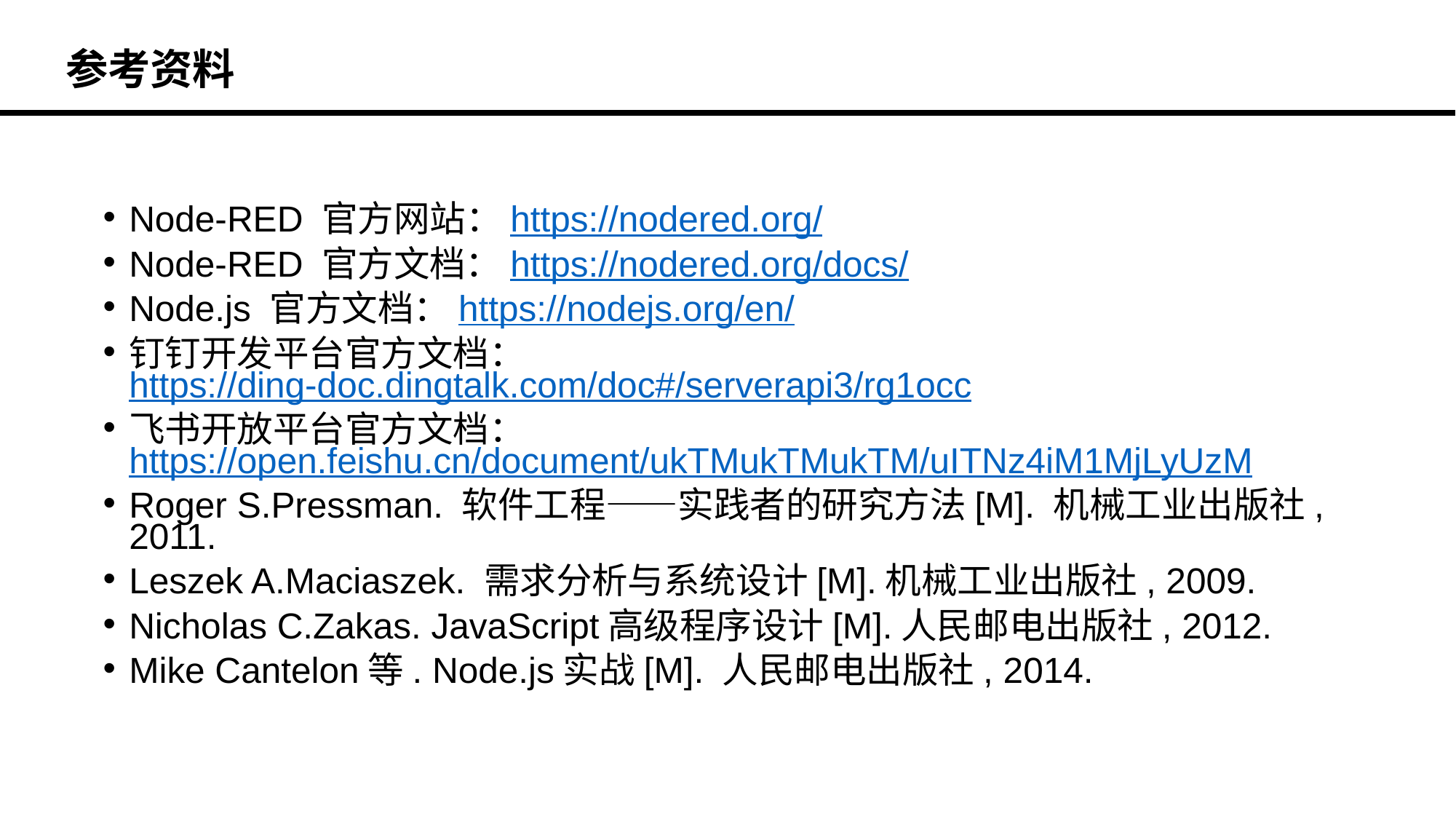

参考资料
Node-RED 官方网站：https://nodered.org/
Node-RED 官方文档：https://nodered.org/docs/
Node.js 官方文档：https://nodejs.org/en/
钉钉开发平台官方文档：https://ding-doc.dingtalk.com/doc#/serverapi3/rg1occ
飞书开放平台官方文档：https://open.feishu.cn/document/ukTMukTMukTM/uITNz4iM1MjLyUzM
Roger S.Pressman. 软件工程——实践者的研究方法[M]. 机械工业出版社, 2011.
Leszek A.Maciaszek. 需求分析与系统设计[M].机械工业出版社, 2009.
Nicholas C.Zakas. JavaScript高级程序设计[M].人民邮电出版社, 2012.
Mike Cantelon等. Node.js实战[M]. 人民邮电出版社, 2014.